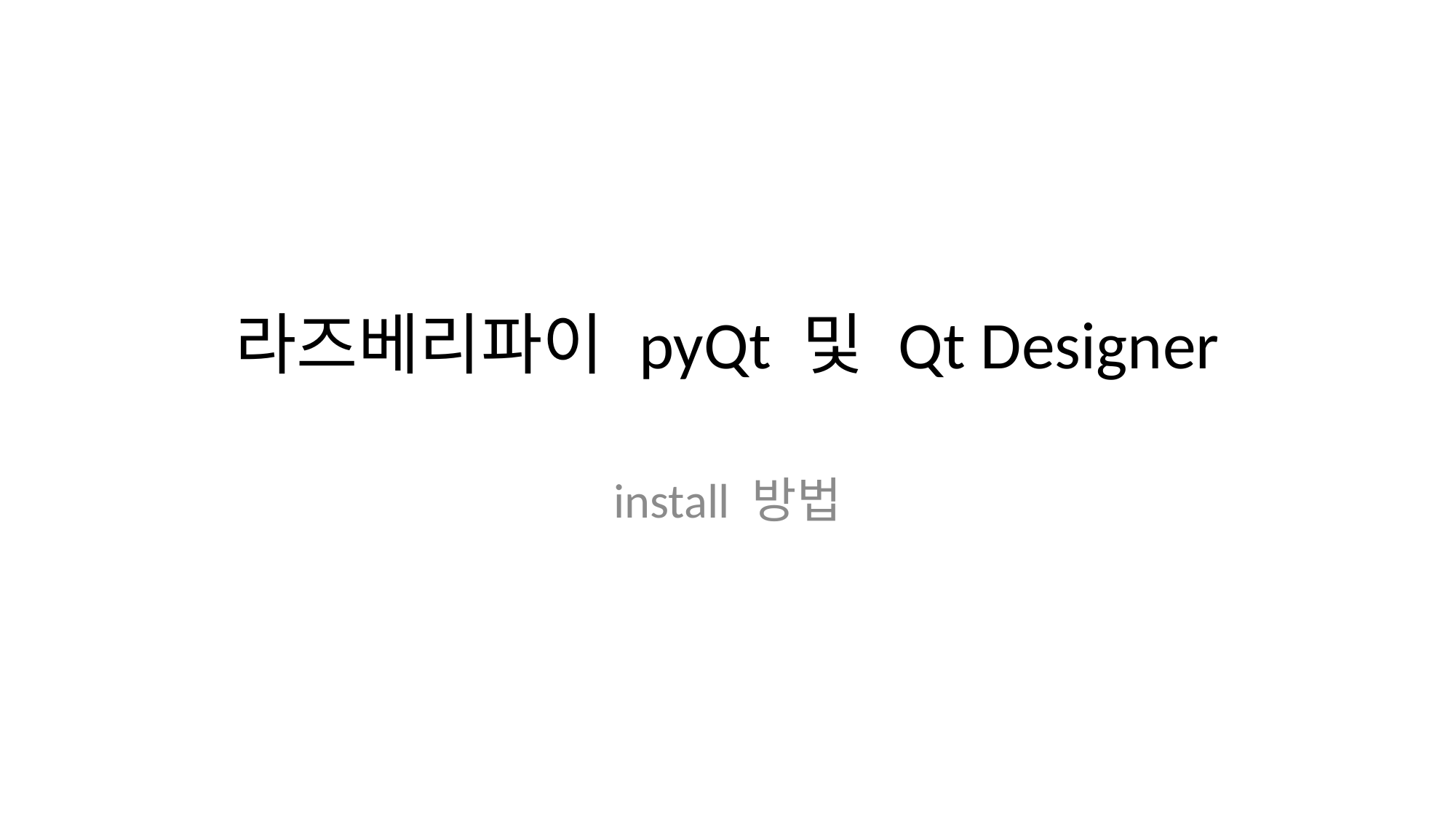

# 라즈베리파이 pyQt 및 Qt Designer
install 방법